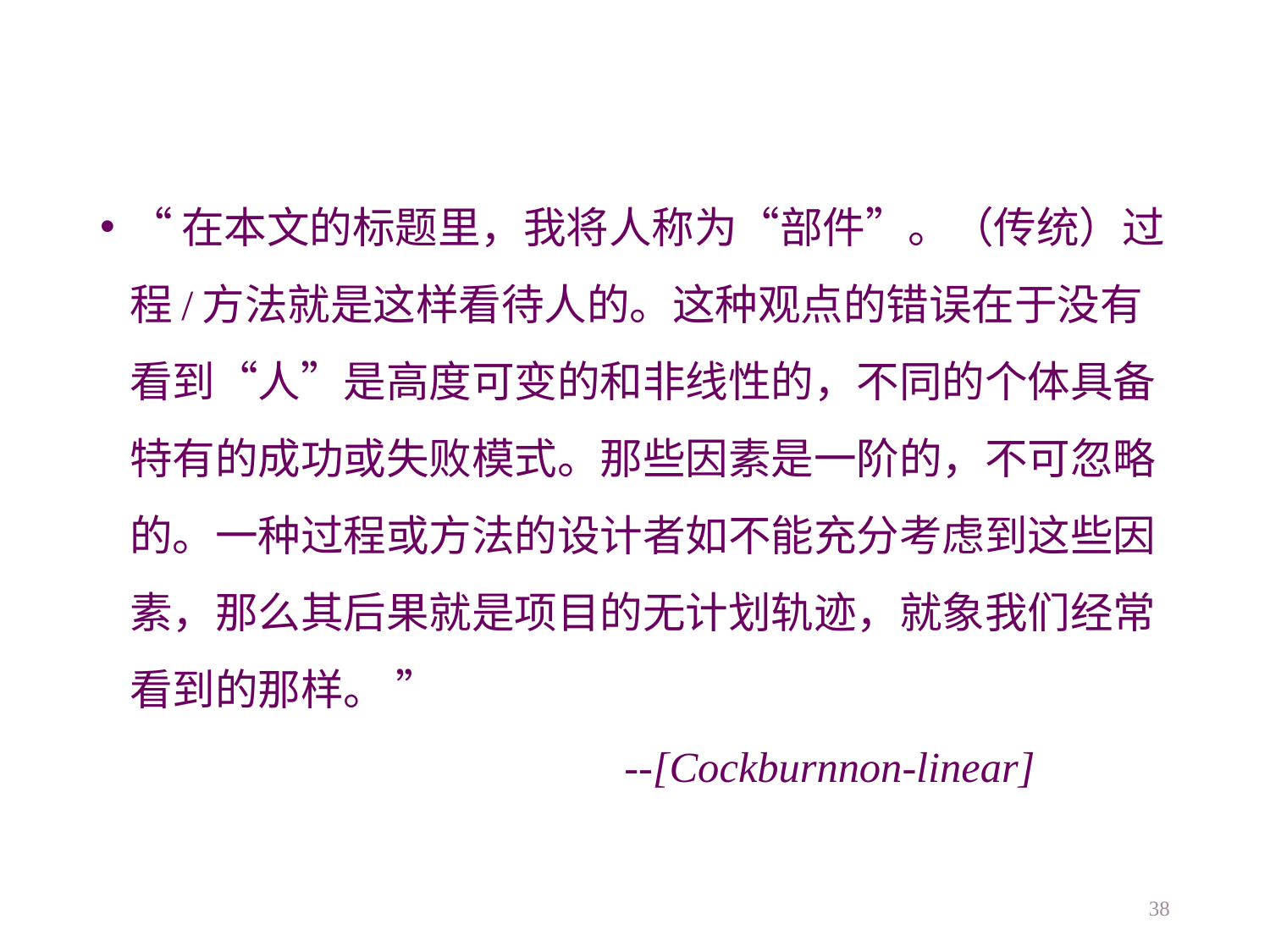

“在本文的标题里，我将人称为“部件”。（传统）过程/方法就是这样看待人的。这种观点的错误在于没有看到“人”是高度可变的和非线性的，不同的个体具备特有的成功或失败模式。那些因素是一阶的，不可忽略的。一种过程或方法的设计者如不能充分考虑到这些因素，那么其后果就是项目的无计划轨迹，就象我们经常看到的那样。 ”
                                                   --[Cockburnnon-linear]

38